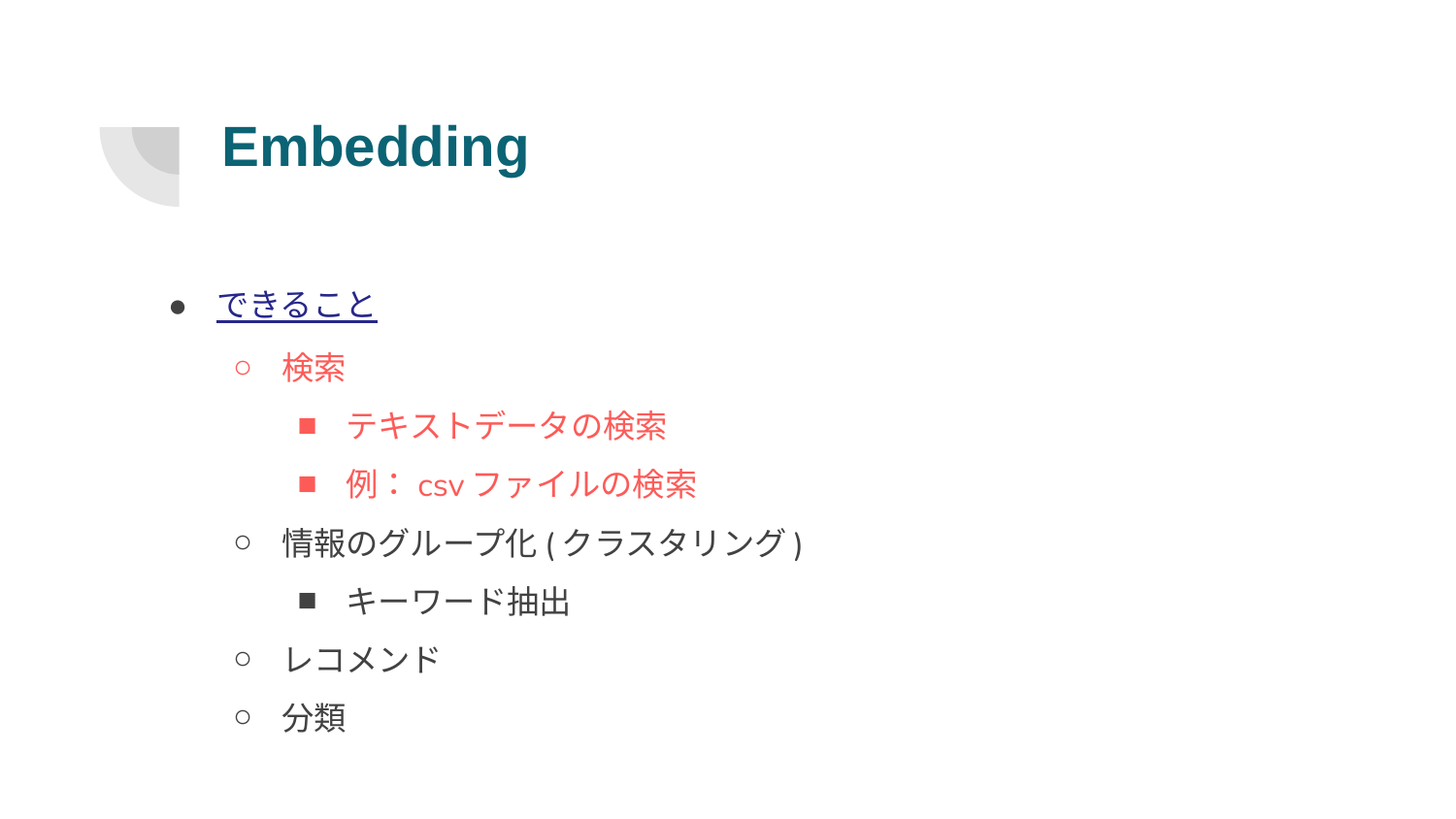

# Embedding
できること
検索
テキストデータの検索
例：csvファイルの検索
情報のグループ化(クラスタリング)
キーワード抽出
レコメンド
分類